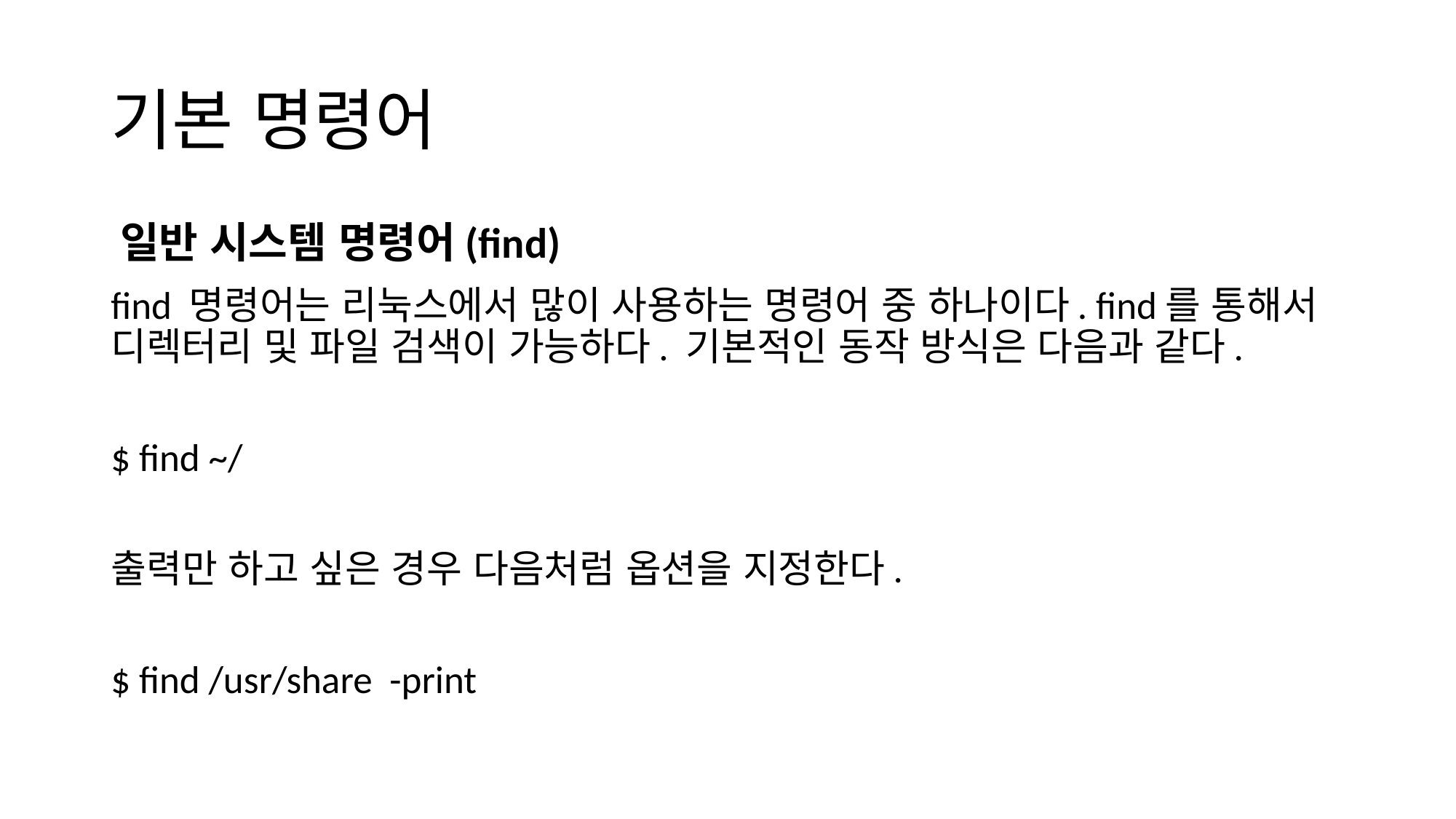

# 기본 명령어
일반 시스템 명령어(find)
find 명령어는 리눅스에서 많이 사용하는 명령어 중 하나이다. find를 통해서 디렉터리 및 파일 검색이 가능하다. 기본적인 동작 방식은 다음과 같다.

$ find ~/

출력만 하고 싶은 경우 다음처럼 옵션을 지정한다.

$ find /usr/share  -print